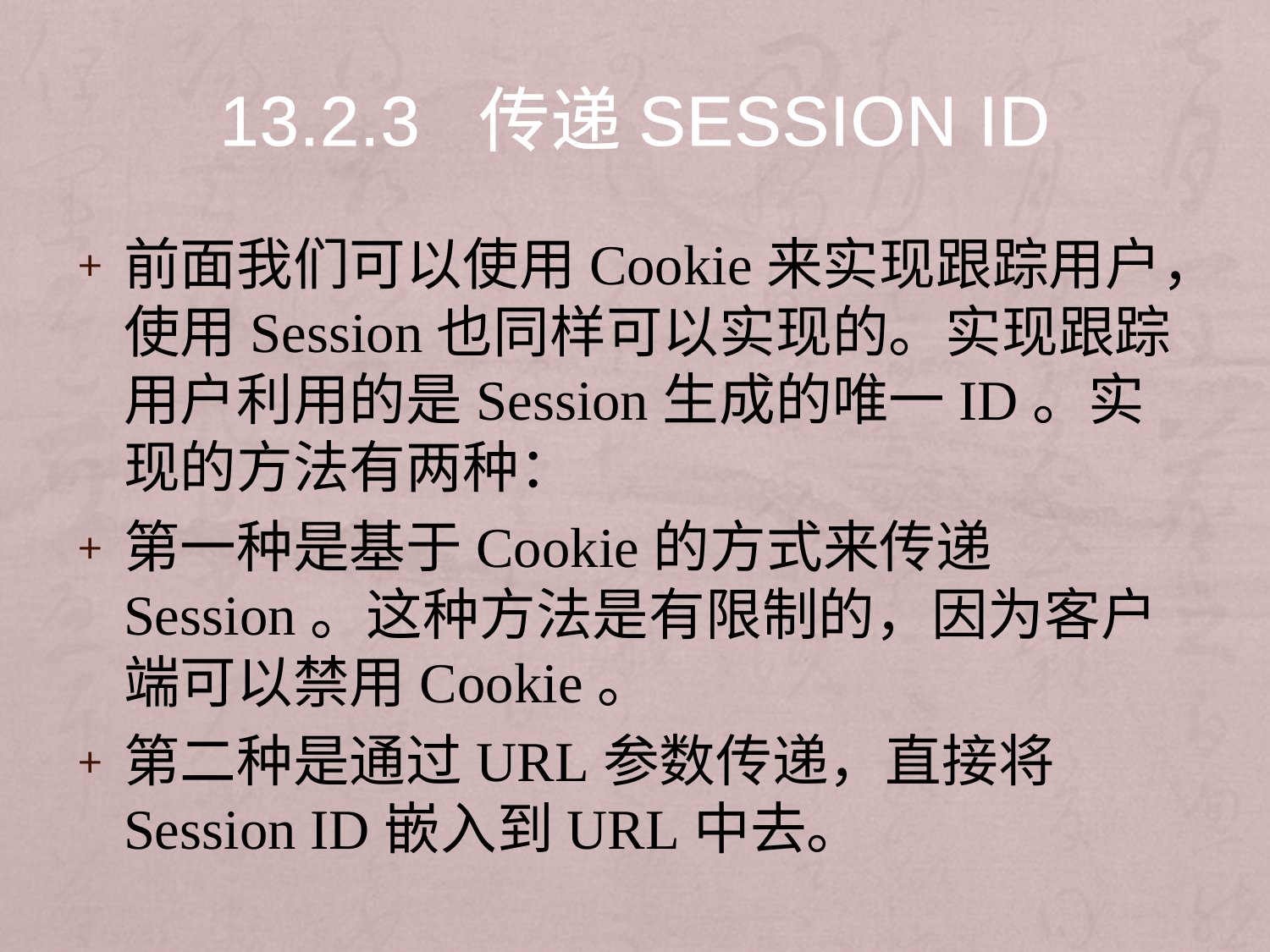

# 13.2.3  传递Session ID
前面我们可以使用Cookie来实现跟踪用户，使用Session也同样可以实现的。实现跟踪用户利用的是Session生成的唯一ID。实现的方法有两种：
第一种是基于Cookie的方式来传递Session。这种方法是有限制的，因为客户端可以禁用Cookie。
第二种是通过URL参数传递，直接将Session ID嵌入到URL中去。